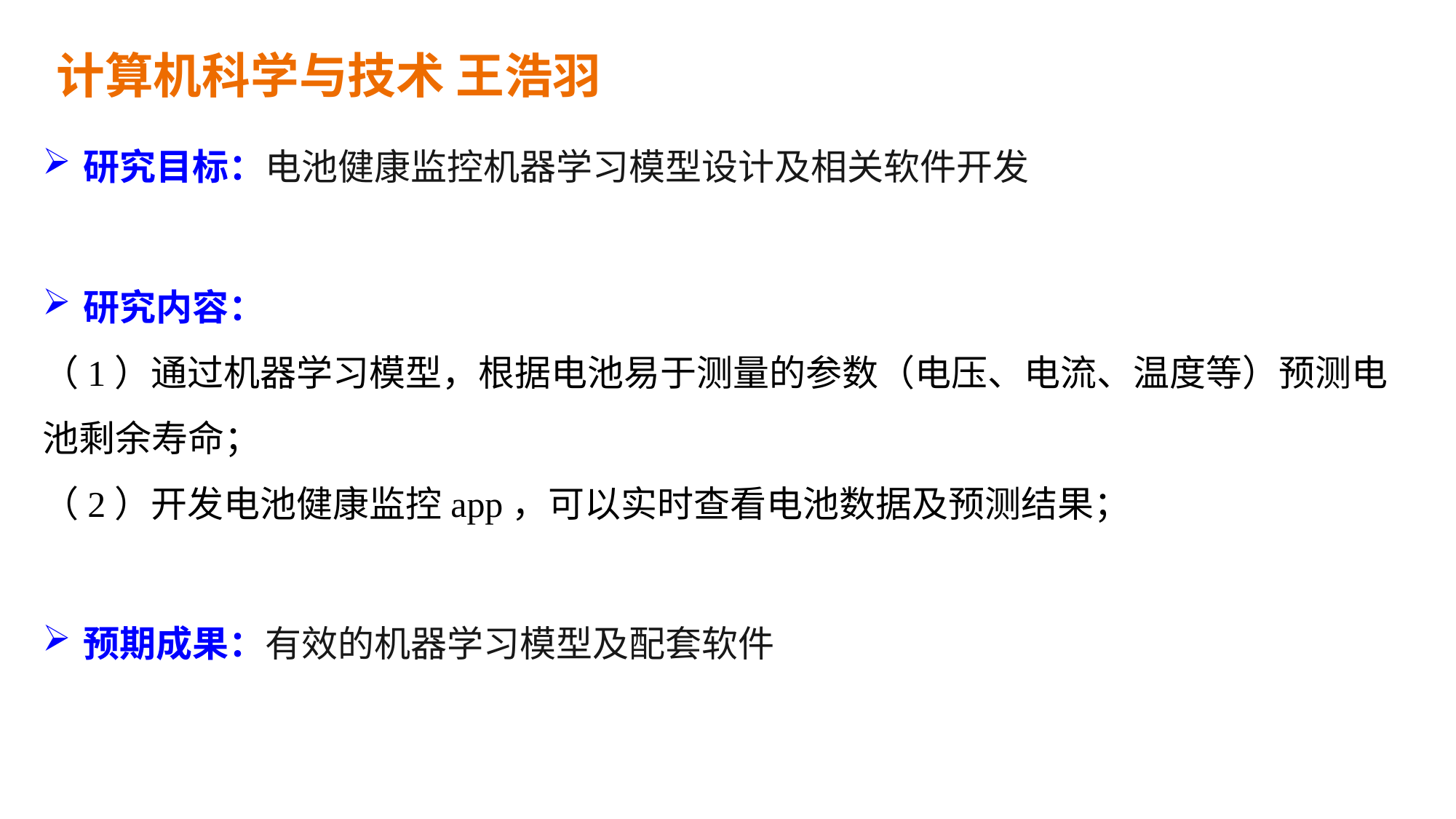

计算机科学与技术 王浩羽
研究目标：电池健康监控机器学习模型设计及相关软件开发

研究内容：
（1）通过机器学习模型，根据电池易于测量的参数（电压、电流、温度等）预测电池剩余寿命；
（2）开发电池健康监控app，可以实时查看电池数据及预测结果；

预期成果：有效的机器学习模型及配套软件